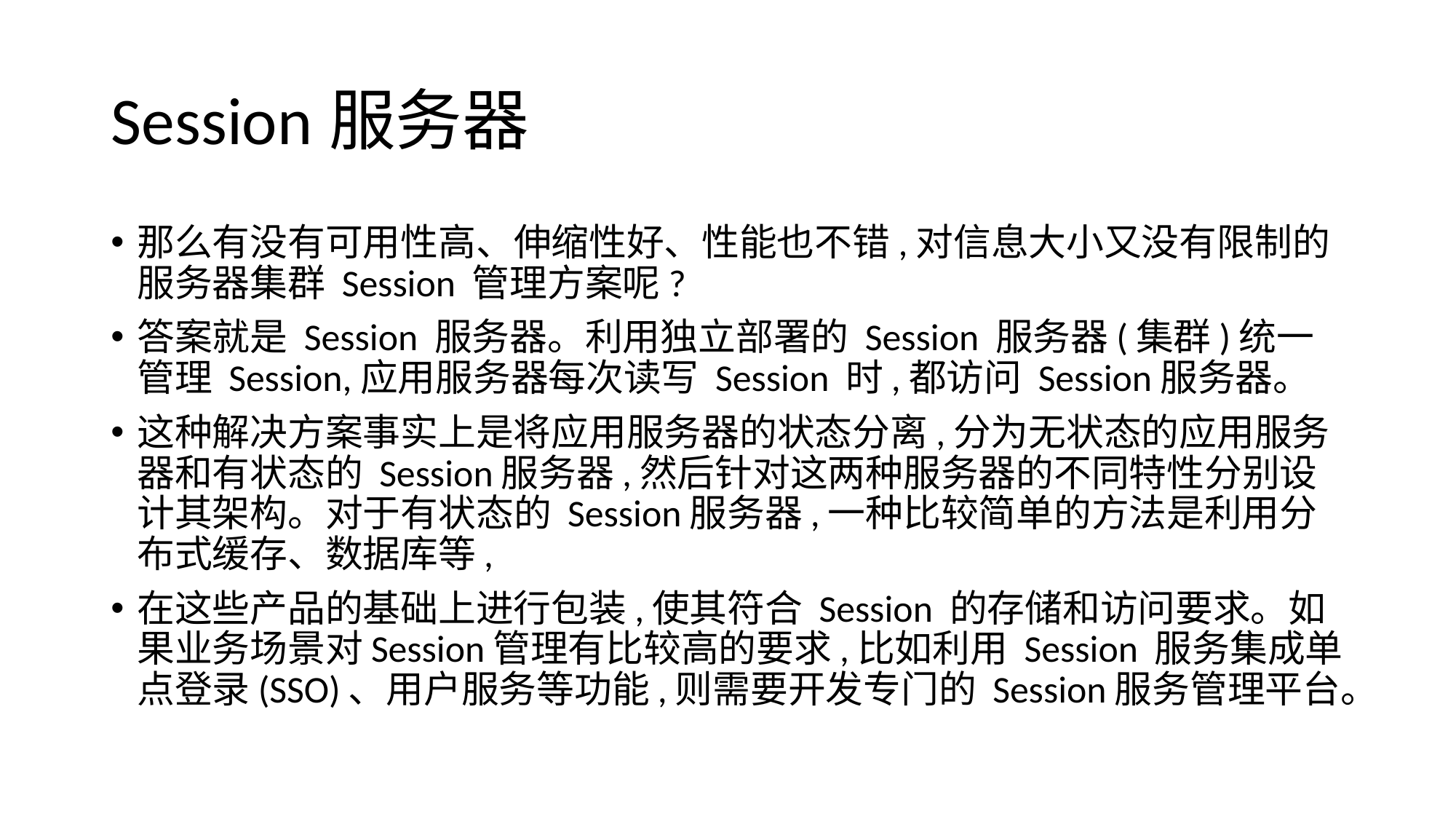

# Session服务器
那么有没有可用性高、伸缩性好、性能也不错,对信息大小又没有限制的服务器集群 Session 管理方案呢?
答案就是 Session 服务器。利用独立部署的 Session 服务器(集群)统一管理 Session,应用服务器每次读写 Session 时,都访问 Session服务器。
这种解决方案事实上是将应用服务器的状态分离,分为无状态的应用服务器和有状态的 Session服务器,然后针对这两种服务器的不同特性分别设计其架构。对于有状态的 Session服务器,一种比较简单的方法是利用分布式缓存、数据库等,
在这些产品的基础上进行包装,使其符合 Session 的存储和访问要求。如果业务场景对Session管理有比较高的要求,比如利用 Session 服务集成单点登录(SSO)、用户服务等功能,则需要开发专门的 Session服务管理平台。